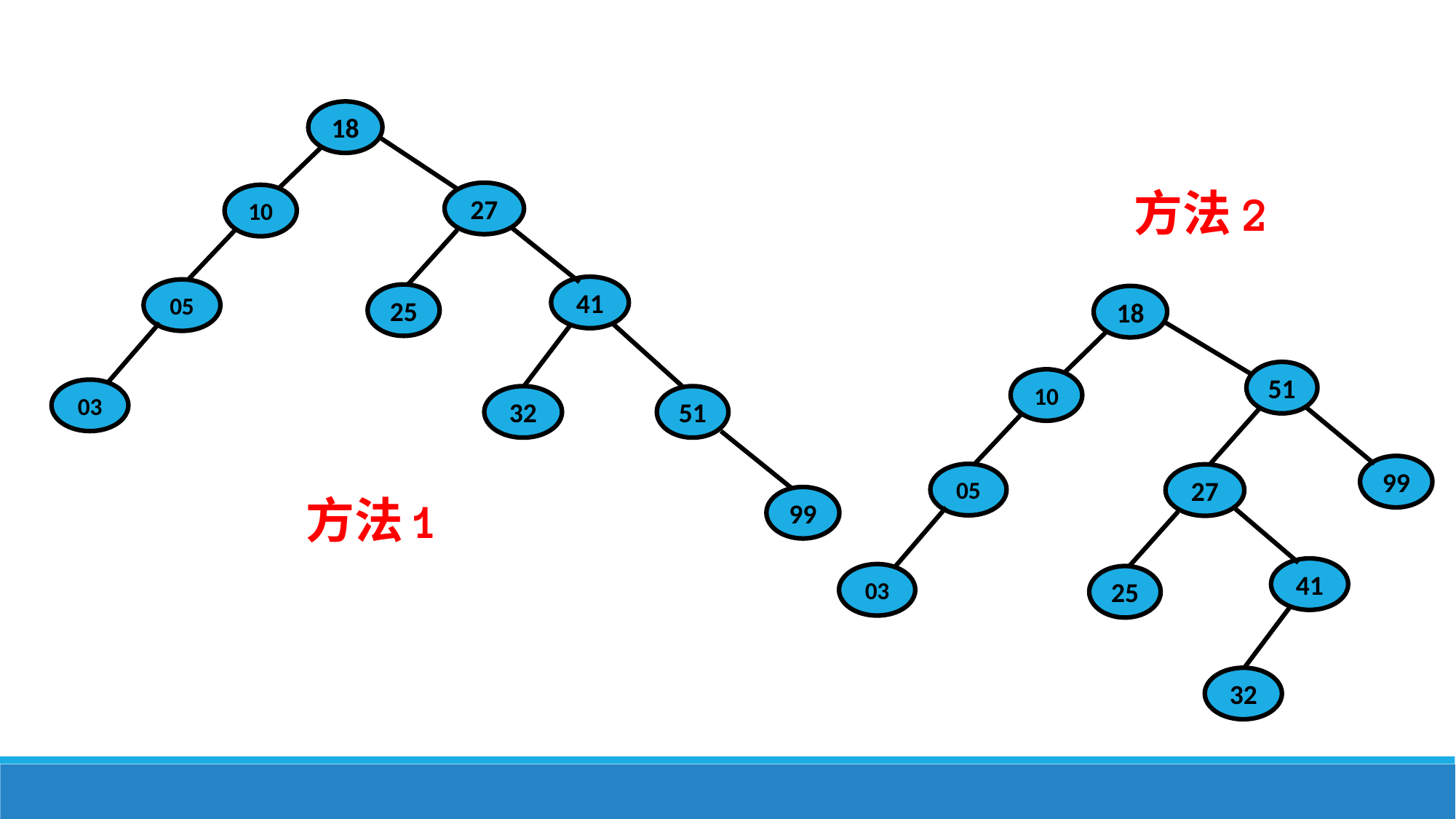

18

方法2
27
10

41
05
25
18

51
10
03
51
32

99
05
27
方法1
99

41
03
25

32